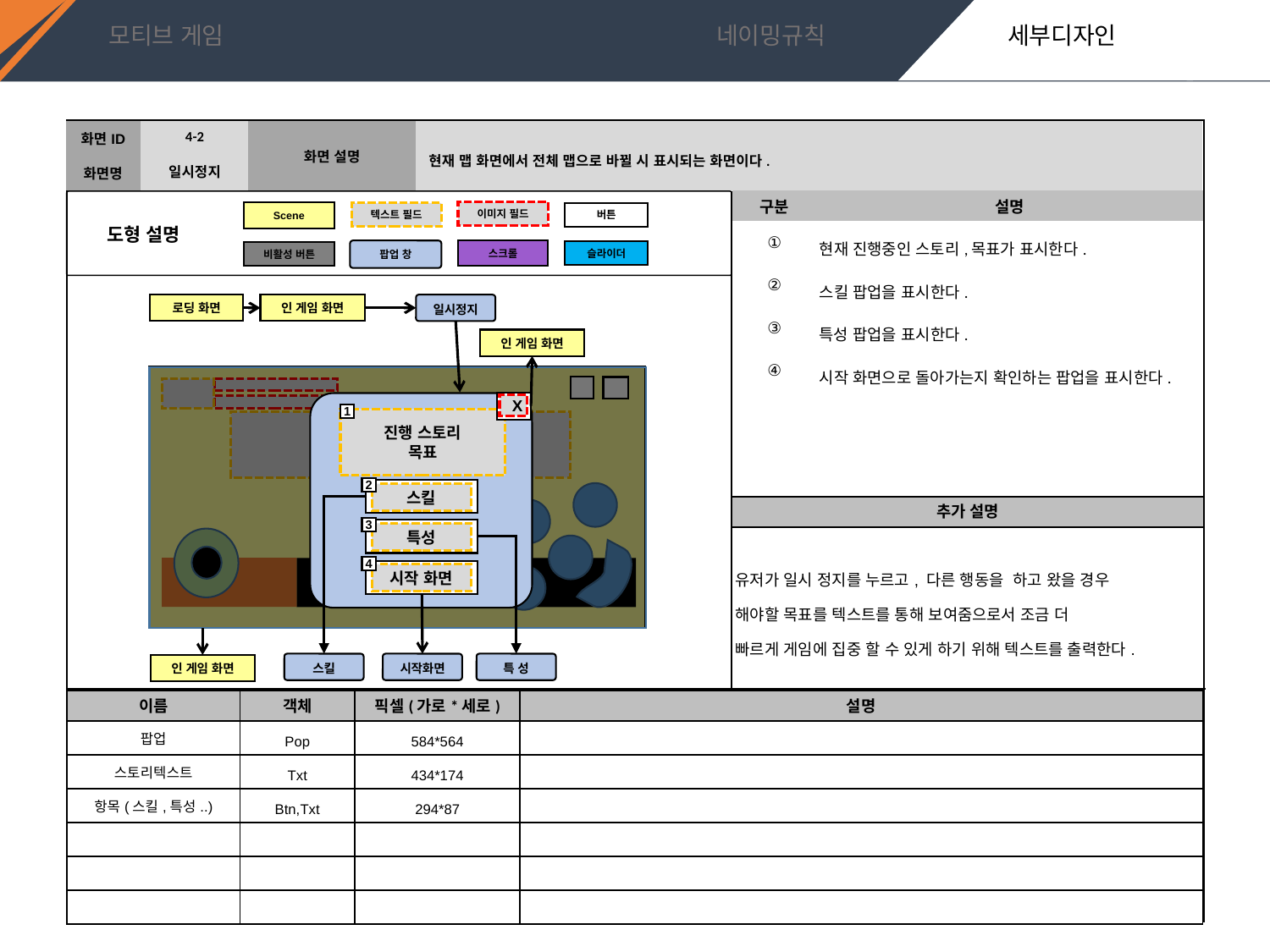

4-2
현재 맵 화면에서 전체 맵으로 바뀔 시 표시되는 화면이다.
일시정지
| 구분 | 설명 |
| --- | --- |
| ① | 현재 진행중인 스토리,목표가 표시한다. |
| ② | 스킬 팝업을 표시한다. |
| ③ | 특성 팝업을 표시한다. |
| ④ | 시작 화면으로 돌아가는지 확인하는 팝업을 표시한다. |
로딩 화면
인 게임 화면
일시정지
인 게임 화면

텍스트 필드

X
1
진행 스토리
목표
2

스킬
| 추가 설명 |
| --- |
| 유저가 일시 정지를 누르고, 다른 행동을 하고 왔을 경우 해야할 목표를 텍스트를 통해 보여줌으로서 조금 더 빠르게 게임에 집중 할 수 있게 하기 위해 텍스트를 출력한다. |
3

특성
4

시작 화면
스킬
시작화면
특 성
인 게임 화면
| 이름 | 객체 | 픽셀(가로\*세로) | 설명 |
| --- | --- | --- | --- |
| 팝업 | Pop | 584\*564 |  |
| 스토리텍스트 | Txt | 434\*174 |  |
| 항목(스킬,특성..) | Btn,Txt | 294\*87 |  |
|  |  |  |  |
|  |  |  |  |
|  |  |  |  |